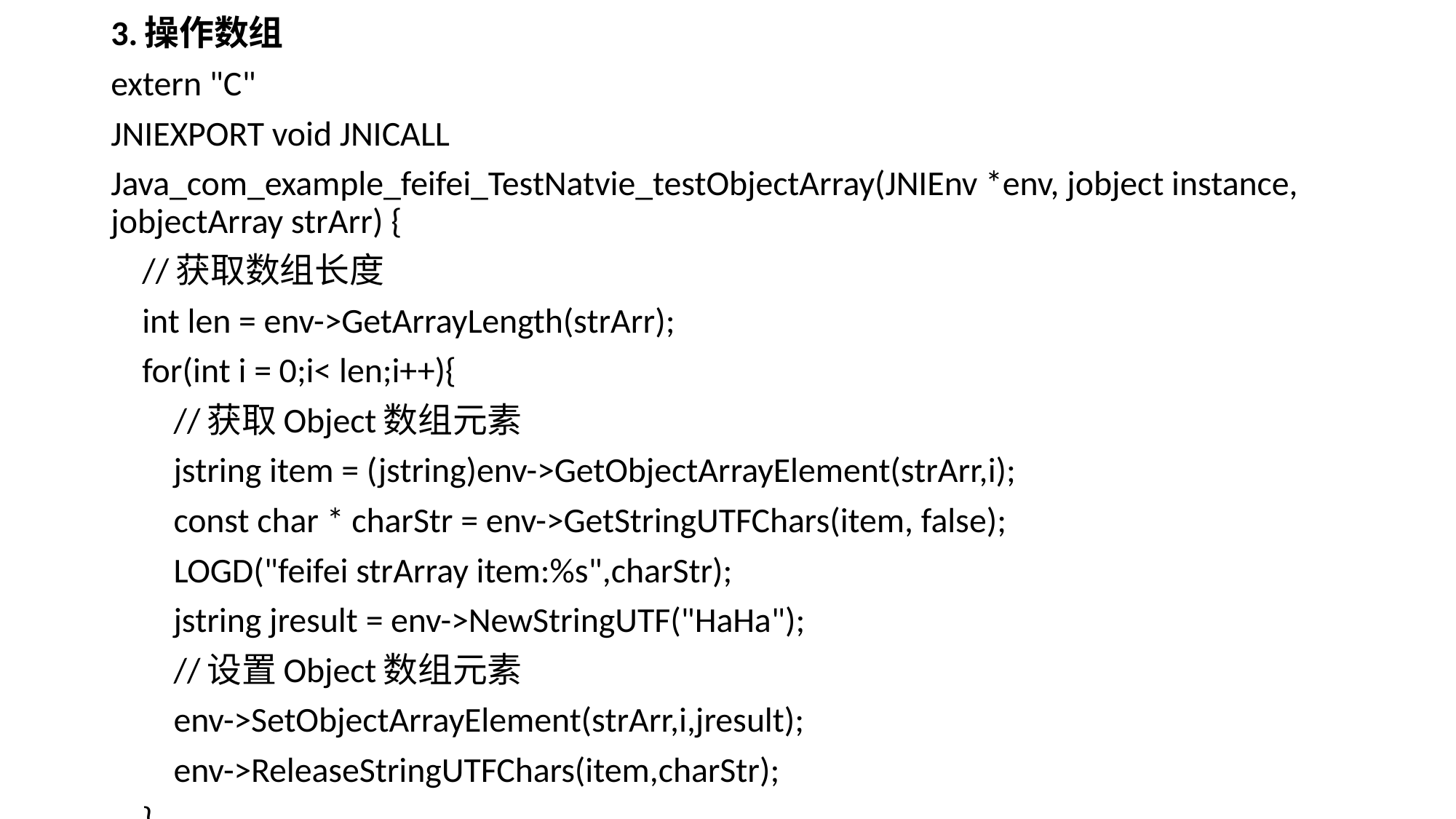

3.操作数组
extern "C"
JNIEXPORT void JNICALL
Java_com_example_feifei_TestNatvie_testObjectArray(JNIEnv *env, jobject instance,  jobjectArray strArr) {
    //获取数组长度
    int len = env->GetArrayLength(strArr);
    for(int i = 0;i< len;i++){
        //获取Object数组元素
        jstring item = (jstring)env->GetObjectArrayElement(strArr,i);
        const char * charStr = env->GetStringUTFChars(item, false);
        LOGD("feifei strArray item:%s",charStr);
        jstring jresult = env->NewStringUTF("HaHa");
        //设置Object数组元素
        env->SetObjectArrayElement(strArr,i,jresult);
        env->ReleaseStringUTFChars(item,charStr);
    }
}